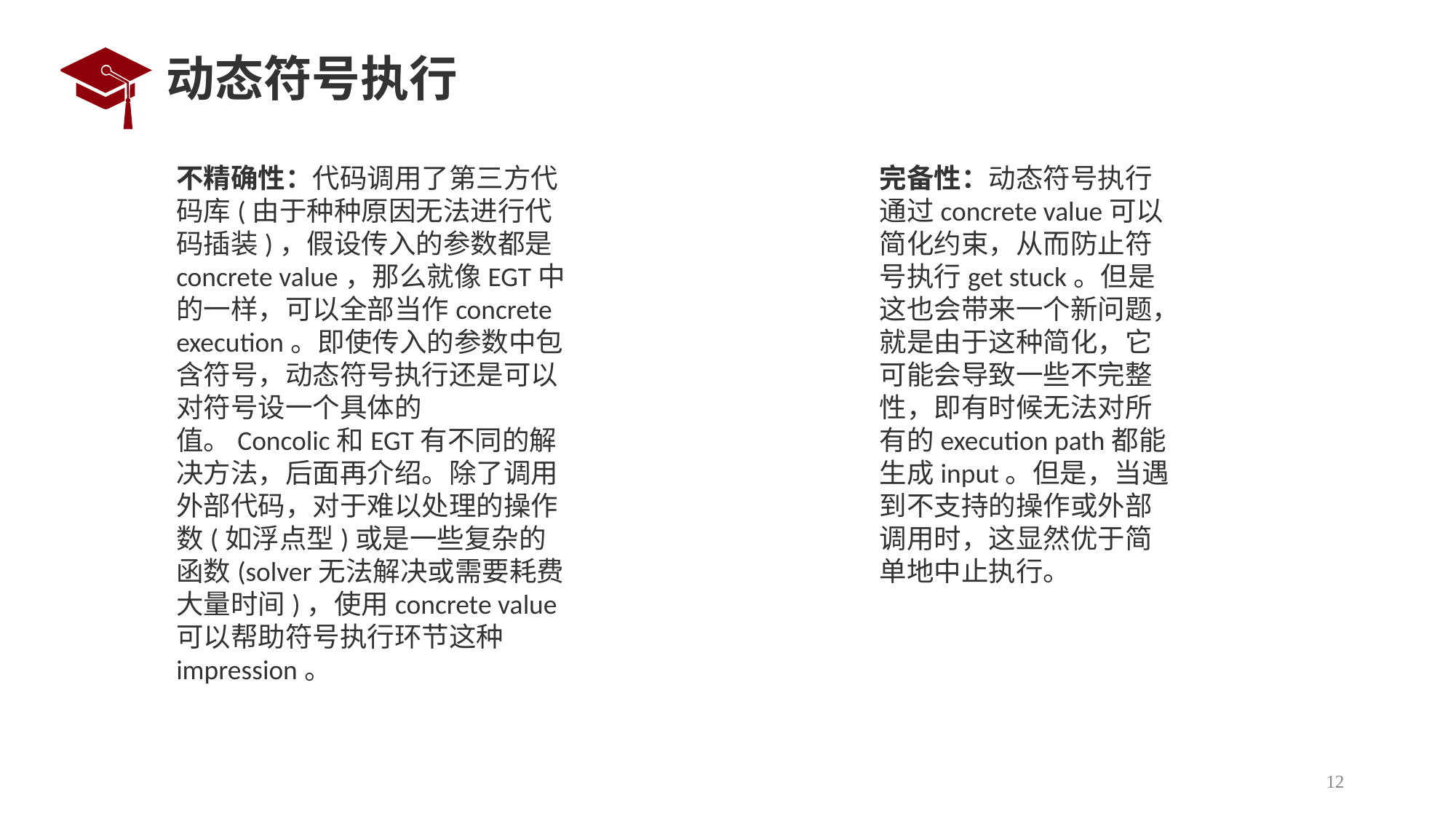

# 动态符号执行
不精确性：代码调用了第三方代码库(由于种种原因无法进行代码插装)，假设传入的参数都是concrete value，那么就像EGT中的一样，可以全部当作concrete execution。即使传入的参数中包含符号，动态符号执行还是可以对符号设一个具体的值。Concolic和EGT有不同的解决方法，后面再介绍。除了调用外部代码，对于难以处理的操作数(如浮点型)或是一些复杂的函数(solver无法解决或需要耗费大量时间)，使用concrete value可以帮助符号执行环节这种impression。
完备性：动态符号执行通过concrete value可以简化约束，从而防止符号执行get stuck。但是这也会带来一个新问题，就是由于这种简化，它可能会导致一些不完整性，即有时候无法对所有的execution path都能生成input。但是，当遇到不支持的操作或外部调用时，这显然优于简单地中止执行。
12